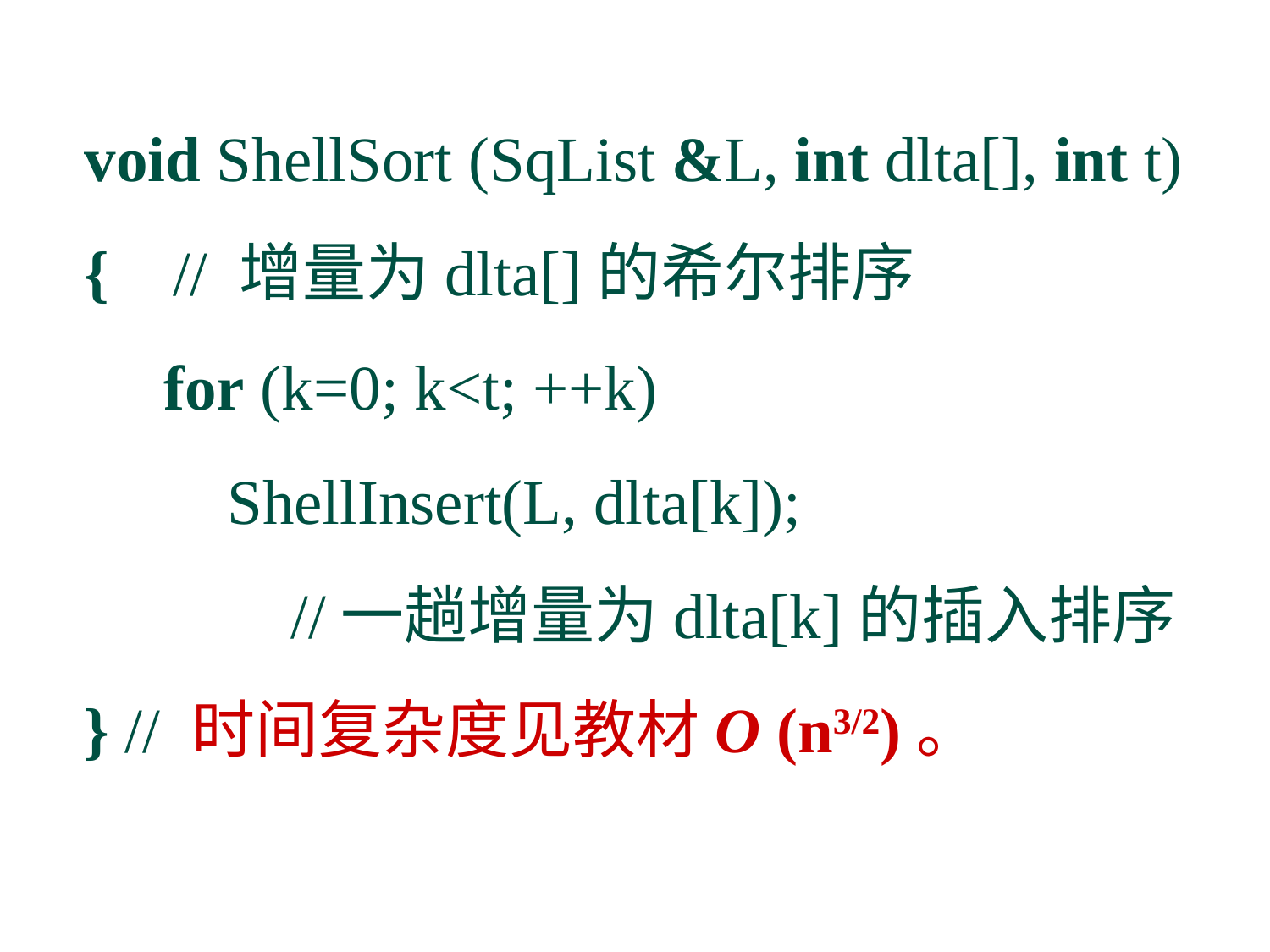

void ShellSort (SqList &L, int dlta[], int t)
{    // 增量为dlta[]的希尔排序
     for (k=0; k<t; ++k)
         ShellInsert(L, dlta[k]);
             //一趟增量为dlta[k]的插入排序
} // 时间复杂度见教材O (n3/2)。